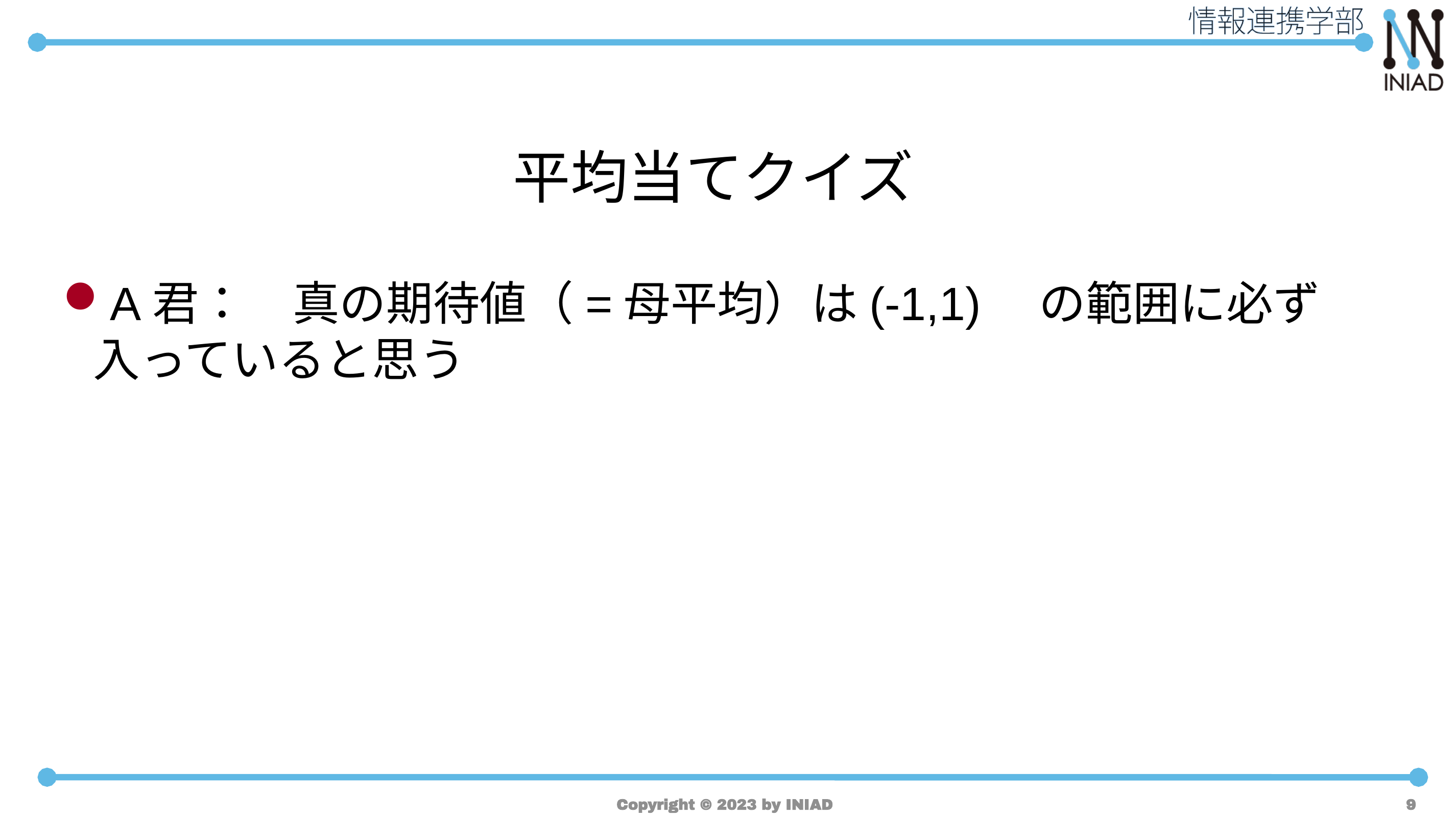

# 平均当てクイズ
A君：　真の期待値（=母平均）は(-1,1)　の範囲に必ず入っていると思う

Copyright © 2023 by INIAD
9